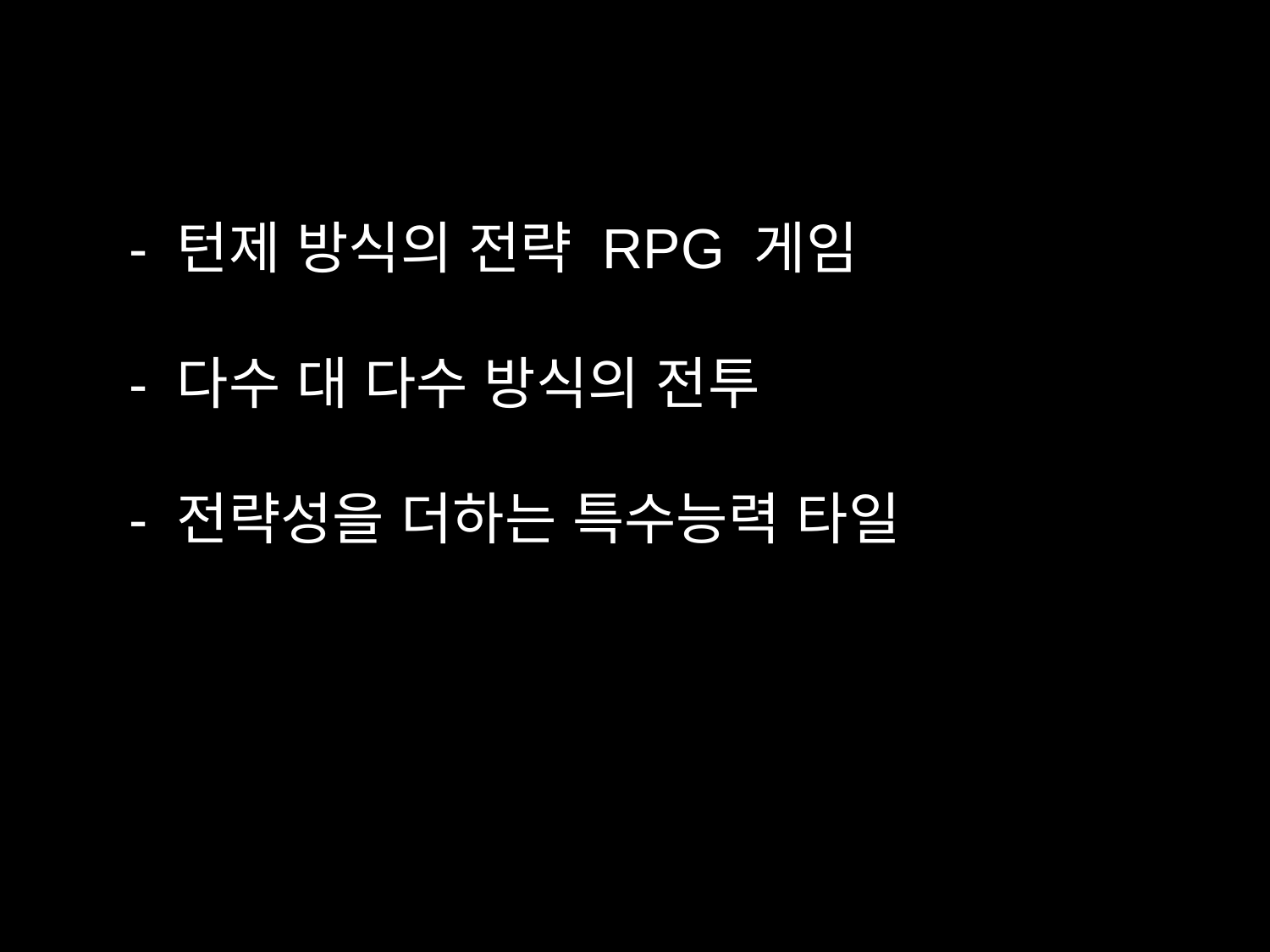

Game features
- 턴제 방식의 전략 RPG 게임

- 다수 대 다수 방식의 전투

- 전략성을 더하는 특수능력 타일